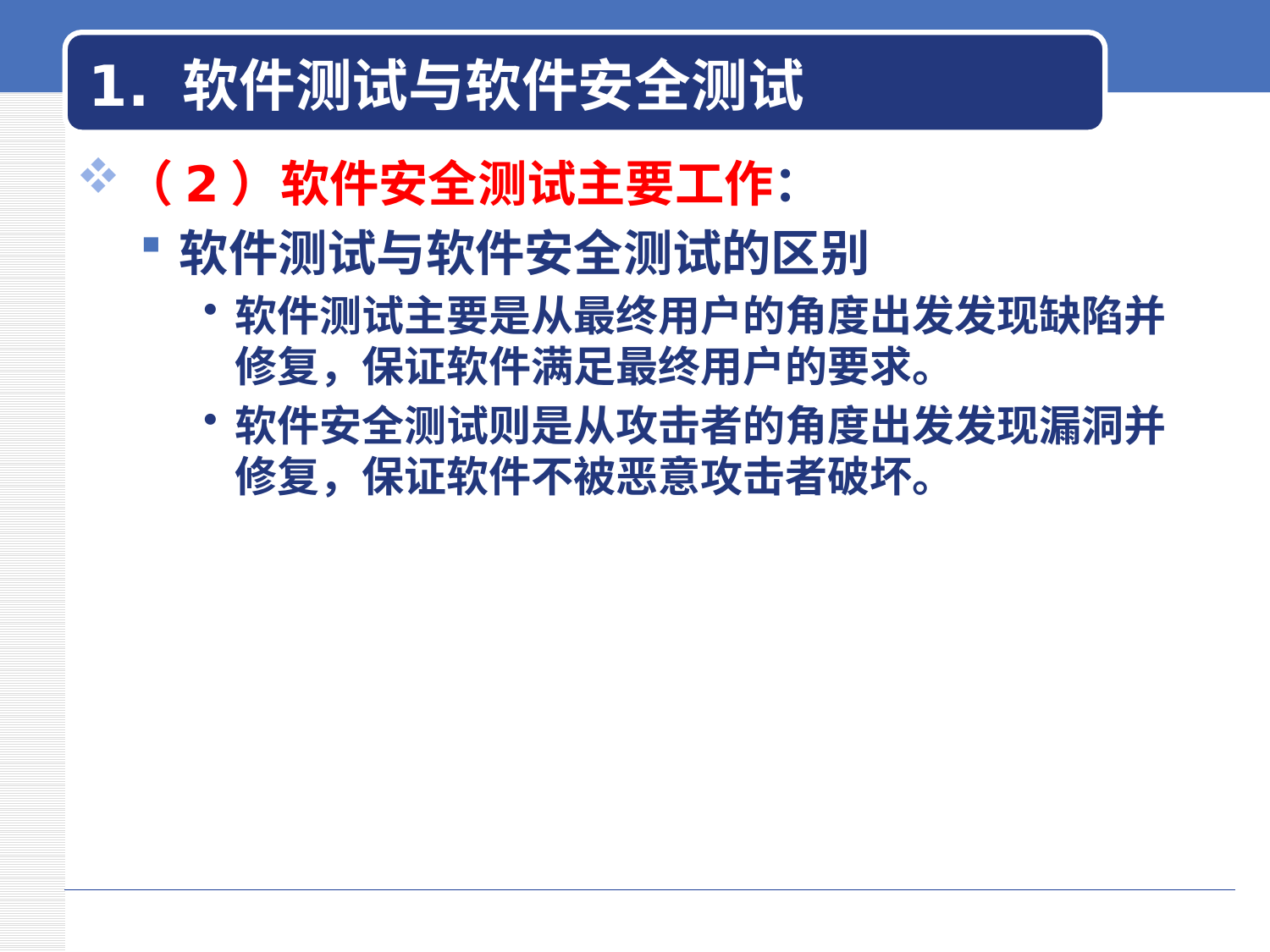

# 1. 软件测试与软件安全测试
（2）软件安全测试主要工作：
软件测试与软件安全测试的区别
软件测试主要是从最终用户的角度出发发现缺陷并修复，保证软件满足最终用户的要求。
软件安全测试则是从攻击者的角度出发发现漏洞并修复，保证软件不被恶意攻击者破坏。